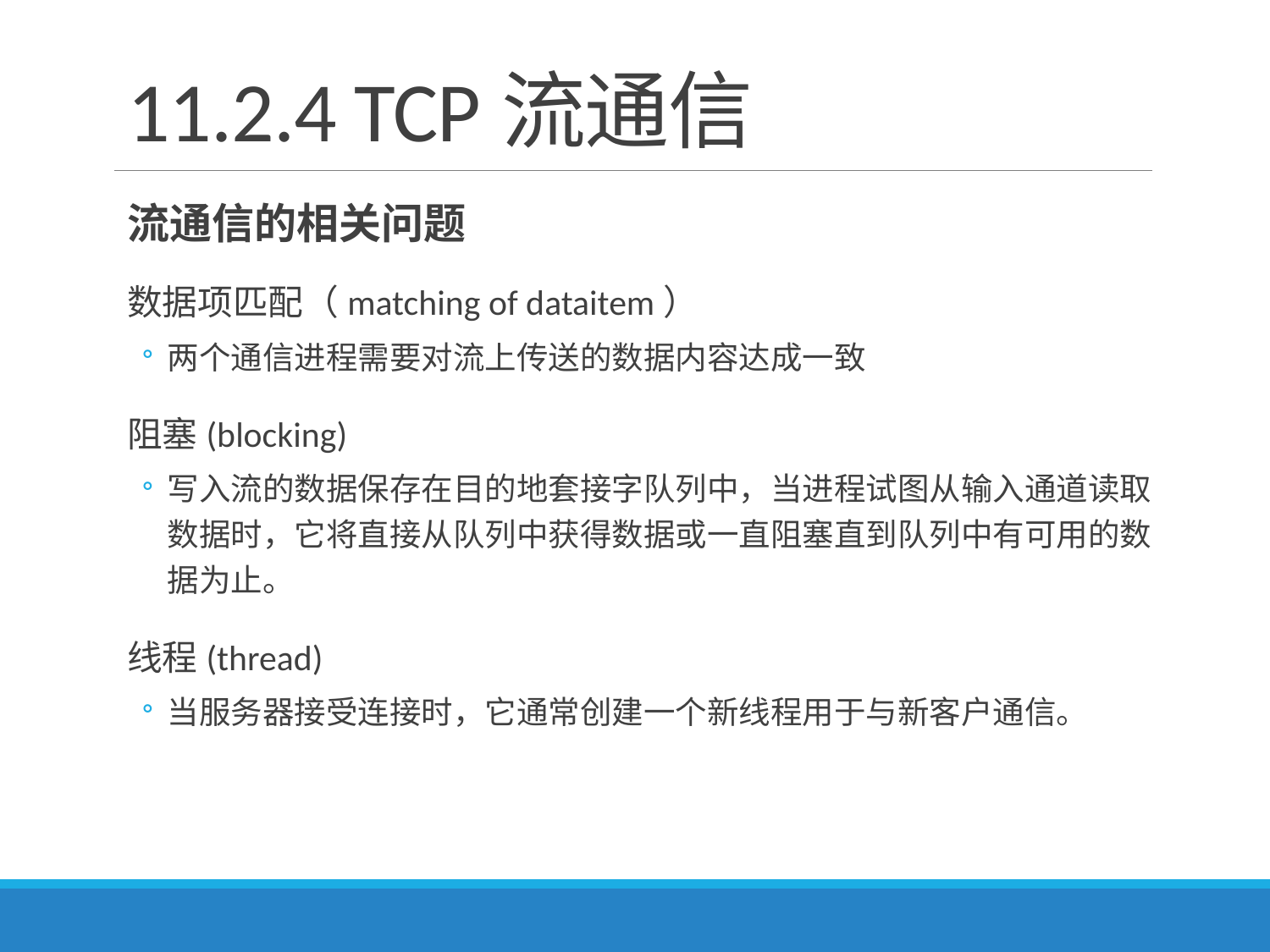

# 11.2.4 TCP流通信
流通信的相关问题
数据项匹配（matching of dataitem）
两个通信进程需要对流上传送的数据内容达成一致
阻塞(blocking)
写入流的数据保存在目的地套接字队列中，当进程试图从输入通道读取数据时，它将直接从队列中获得数据或一直阻塞直到队列中有可用的数据为止。
线程(thread)
当服务器接受连接时，它通常创建一个新线程用于与新客户通信。
21